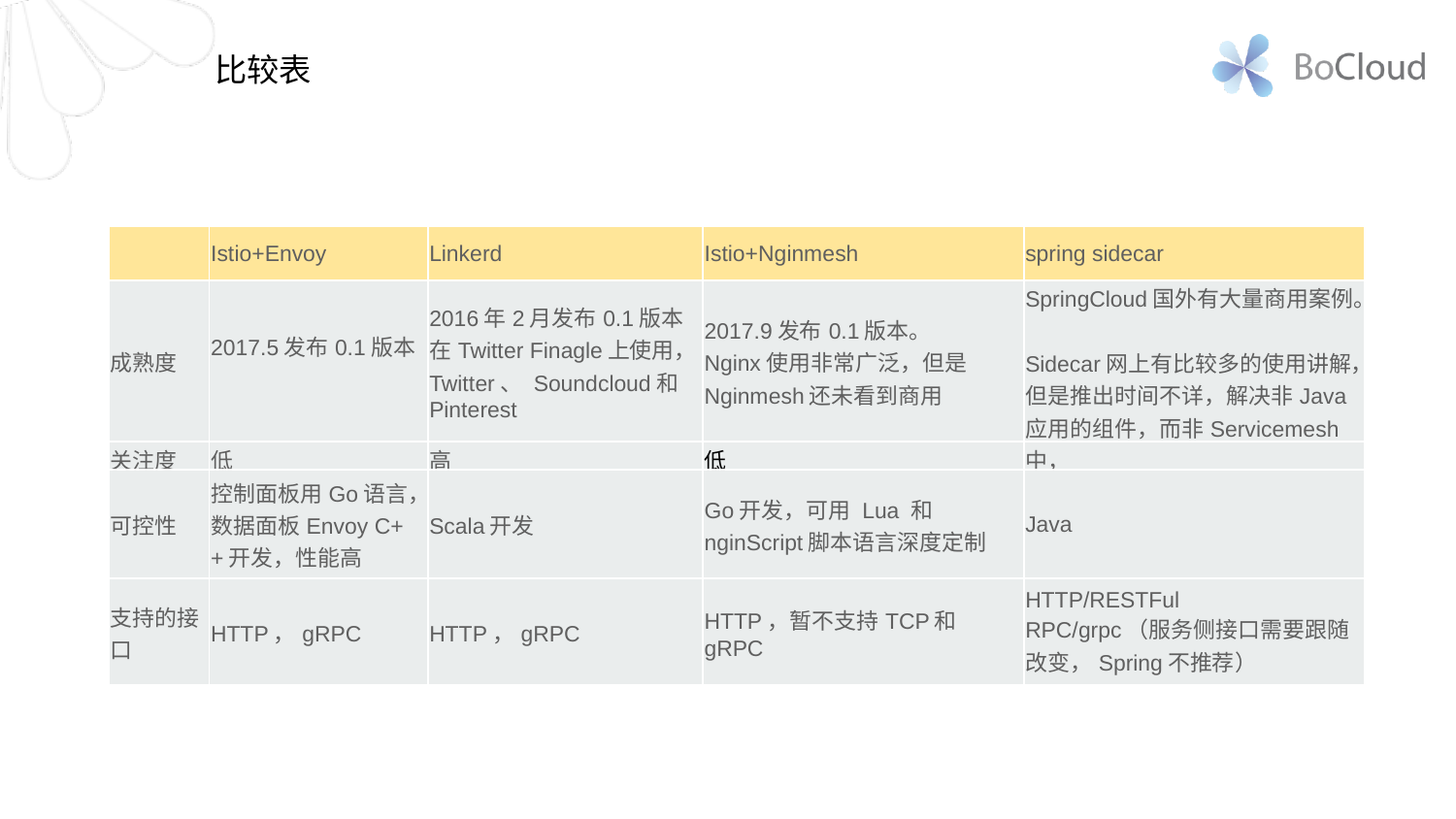

比较表
|  | Istio+Envoy | Linkerd | Istio+Nginmesh | spring sidecar |
| --- | --- | --- | --- | --- |
| 成熟度 | 2017.5发布0.1版本 | 2016年2月发布0.1版本 在Twitter Finagle上使用， Twitter、 Soundcloud和Pinterest | 2017.9发布0.1版本。 Nginx使用非常广泛，但是Nginmesh还未看到商用 | SpringCloud国外有大量商用案例。 Sidecar网上有比较多的使用讲解，但是推出时间不详，解决非Java应用的组件，而非Servicemesh概念 |
| 关注度 | 低 | 高 | 低 | 中， |
| 可控性 | 控制面板用Go语言，数据面板Envoy C++开发，性能高 | Scala开发 | Go开发，可用 Lua 和 nginScript脚本语言深度定制 | Java |
| 支持的接口 | HTTP，gRPC | HTTP，gRPC | HTTP，暂不支持TCP和gRPC | HTTP/RESTFul RPC/grpc（服务侧接口需要跟随改变，Spring不推荐） |